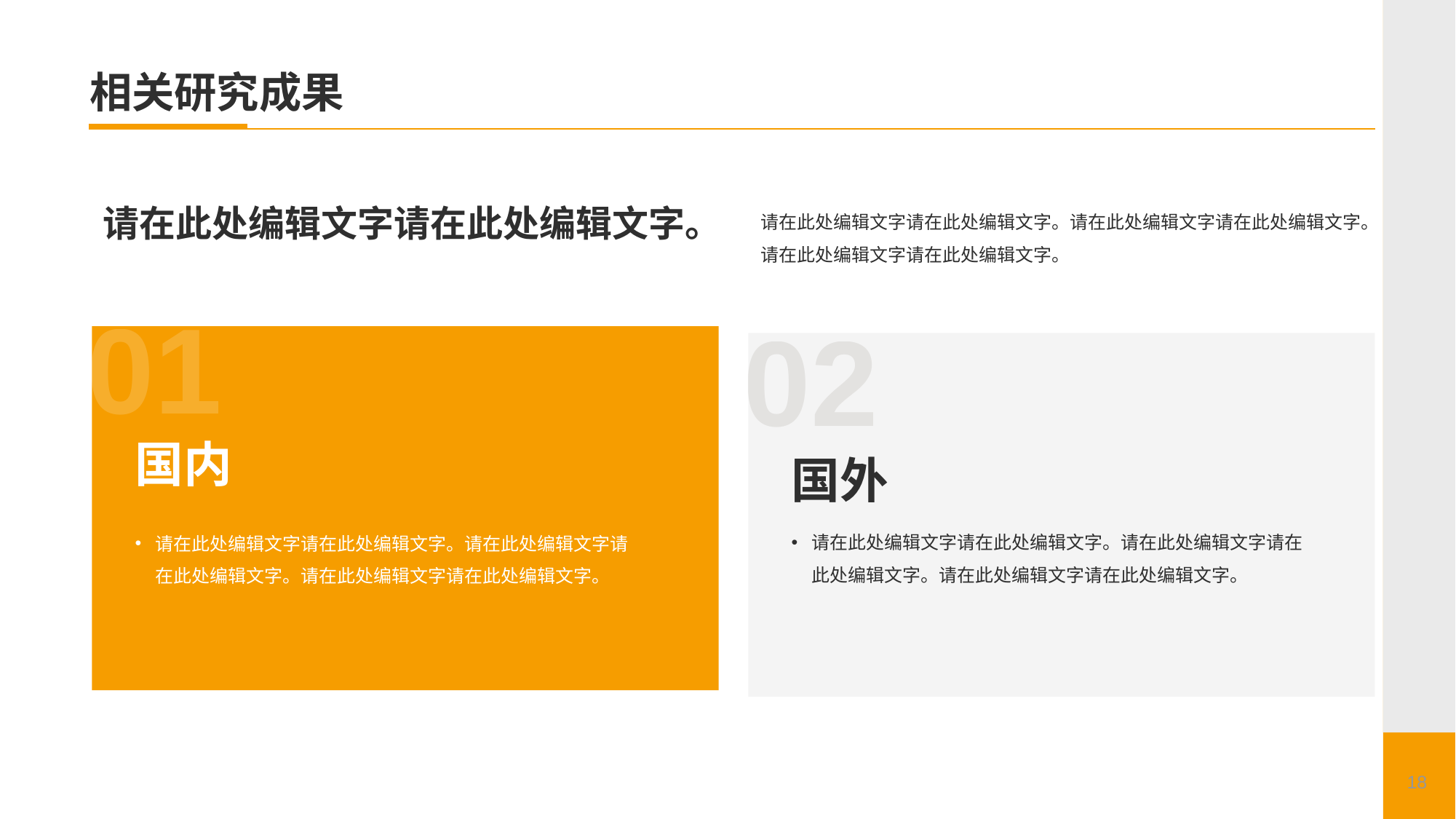

# 相关研究成果
请在此处编辑文字请在此处编辑文字。
请在此处编辑文字请在此处编辑文字。请在此处编辑文字请在此处编辑文字。请在此处编辑文字请在此处编辑文字。
01

国内
请在此处编辑文字请在此处编辑文字。请在此处编辑文字请在此处编辑文字。请在此处编辑文字请在此处编辑文字。
02

国外
请在此处编辑文字请在此处编辑文字。请在此处编辑文字请在此处编辑文字。请在此处编辑文字请在此处编辑文字。
18